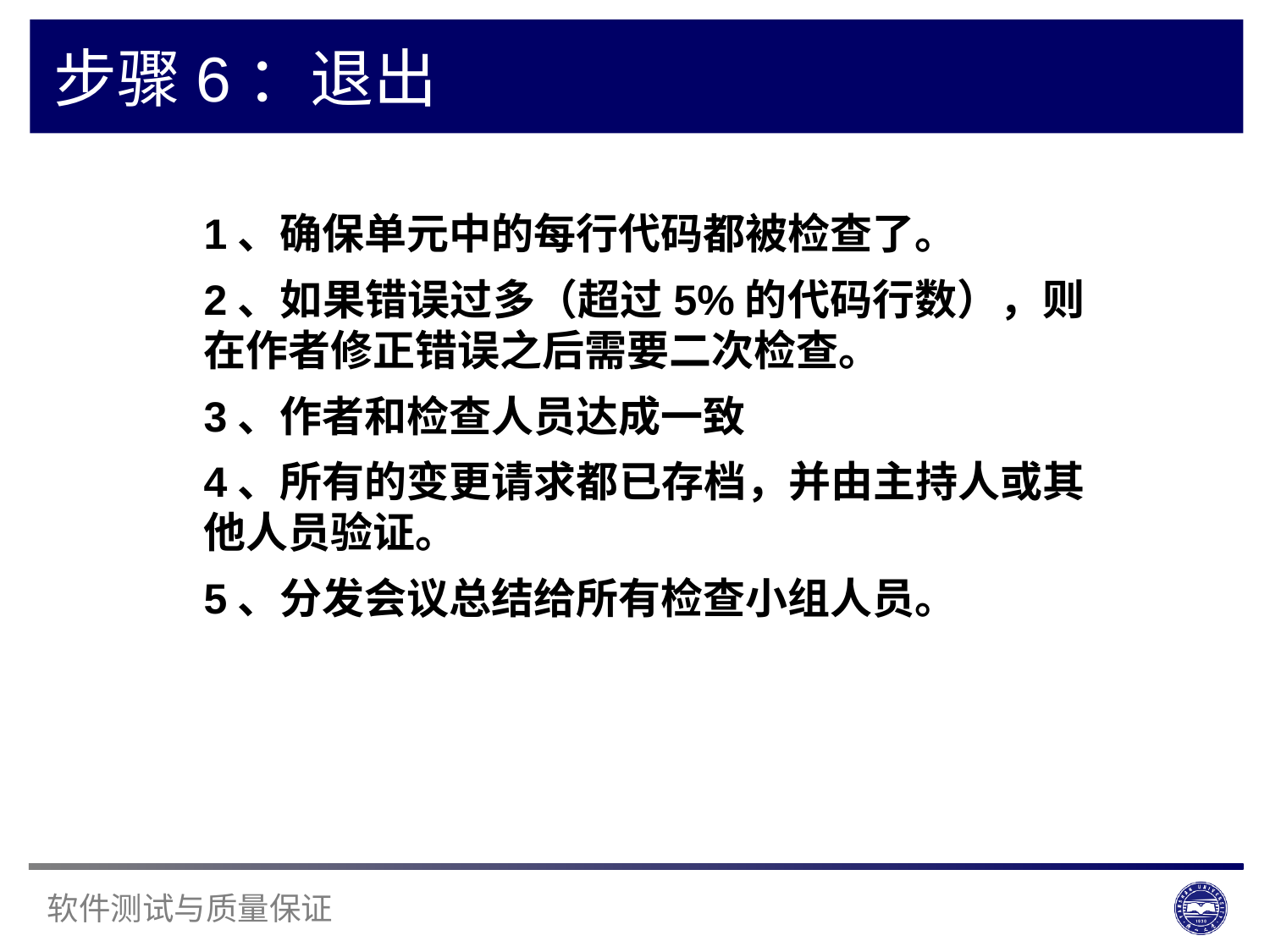

步骤6：退出
1、确保单元中的每行代码都被检查了。
2、如果错误过多（超过5%的代码行数），则在作者修正错误之后需要二次检查。
3、作者和检查人员达成一致
4、所有的变更请求都已存档，并由主持人或其他人员验证。
5、分发会议总结给所有检查小组人员。